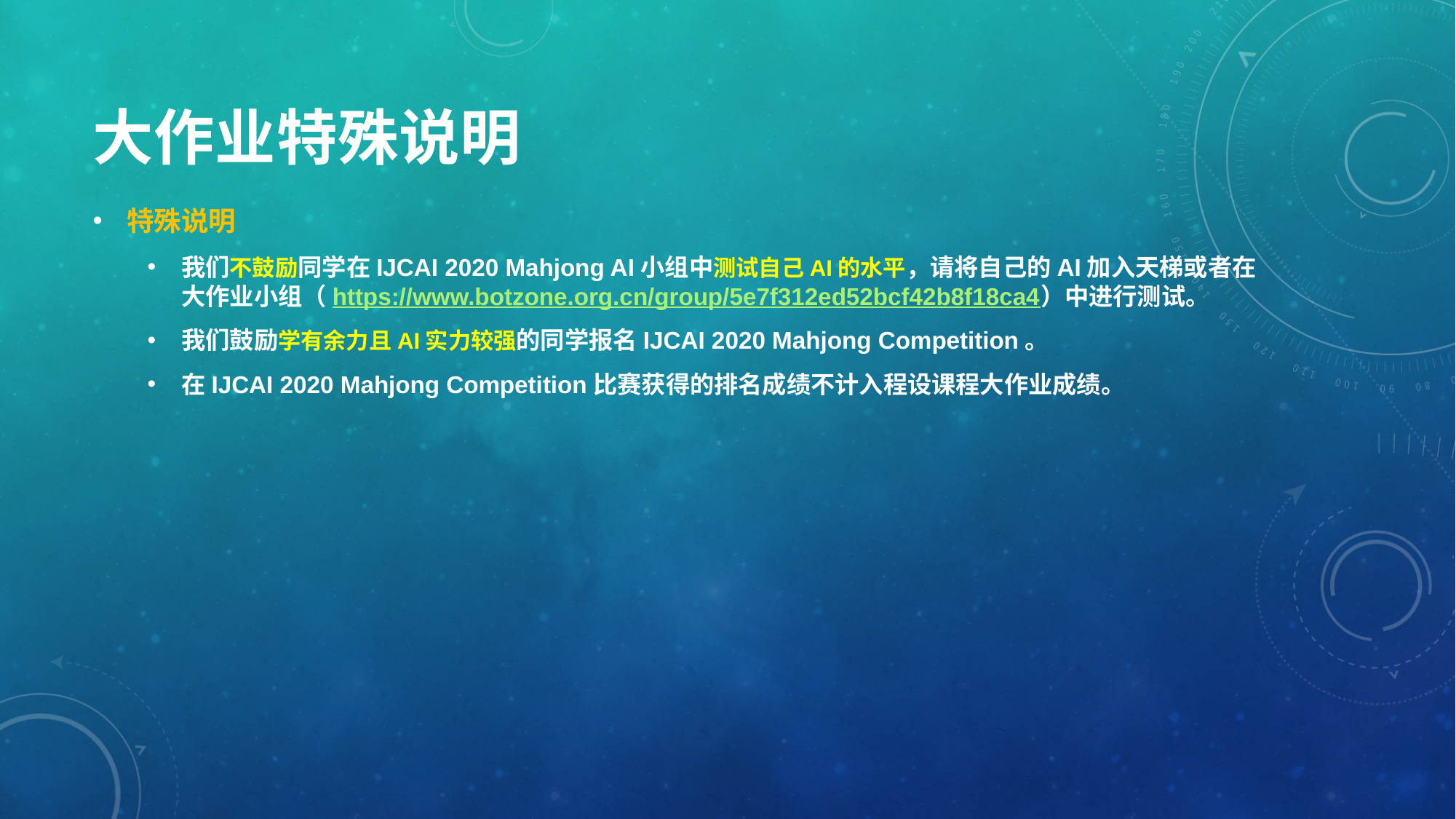

# 大作业特殊说明
特殊说明
我们不鼓励同学在IJCAI 2020 Mahjong AI小组中测试自己AI的水平，请将自己的AI加入天梯或者在大作业小组（https://www.botzone.org.cn/group/5e7f312ed52bcf42b8f18ca4）中进行测试。
我们鼓励学有余力且AI实力较强的同学报名IJCAI 2020 Mahjong Competition。
在IJCAI 2020 Mahjong Competition比赛获得的排名成绩不计入程设课程大作业成绩。